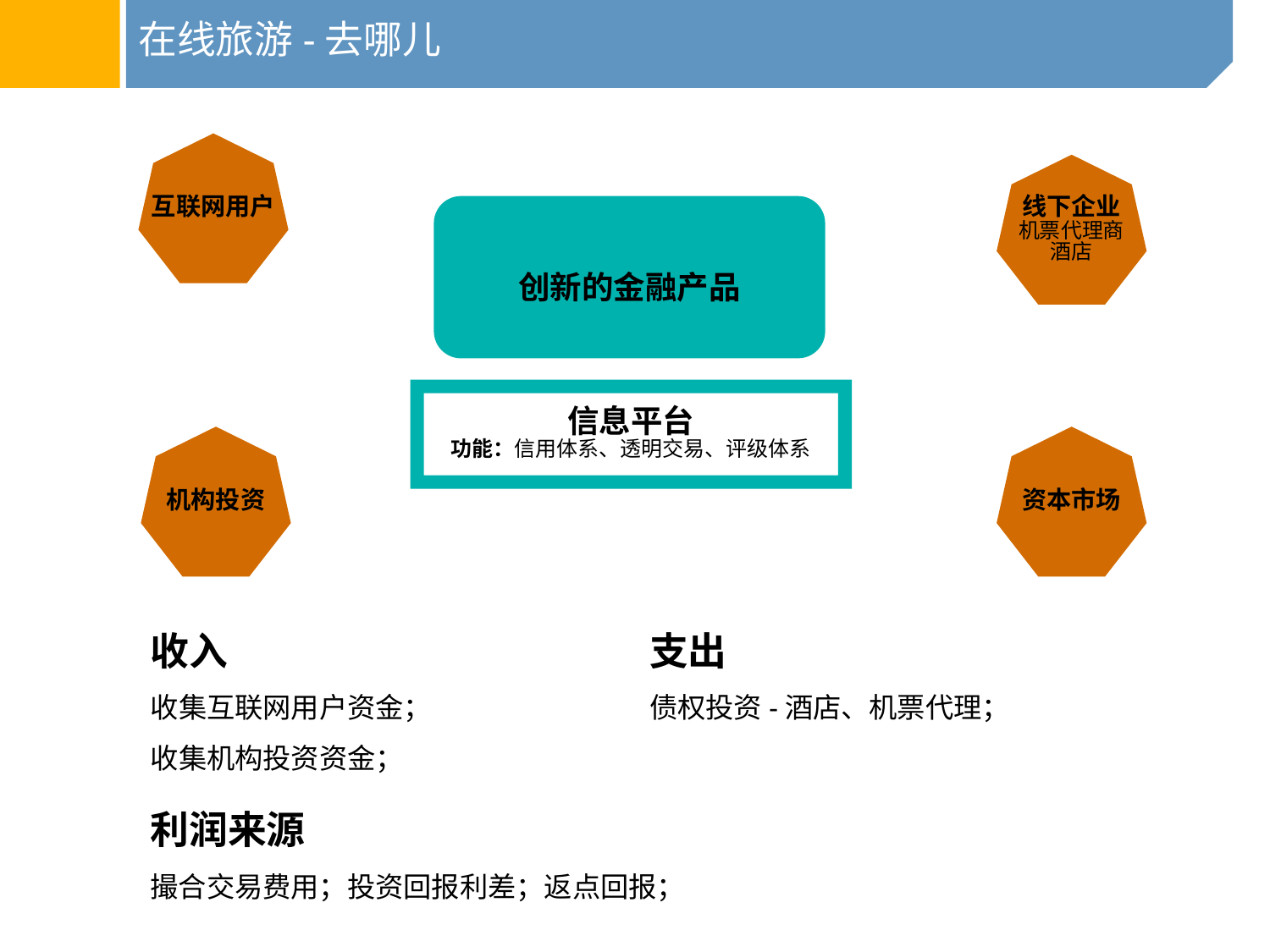

# 在线旅游-去哪儿
互联网用户
线下企业
机票代理商
酒店
创新的金融产品
信息平台
功能：信用体系、透明交易、评级体系
机构投资
资本市场
收入
收集互联网用户资金；
收集机构投资资金；
支出
债权投资-酒店、机票代理；
利润来源
撮合交易费用；投资回报利差；返点回报；